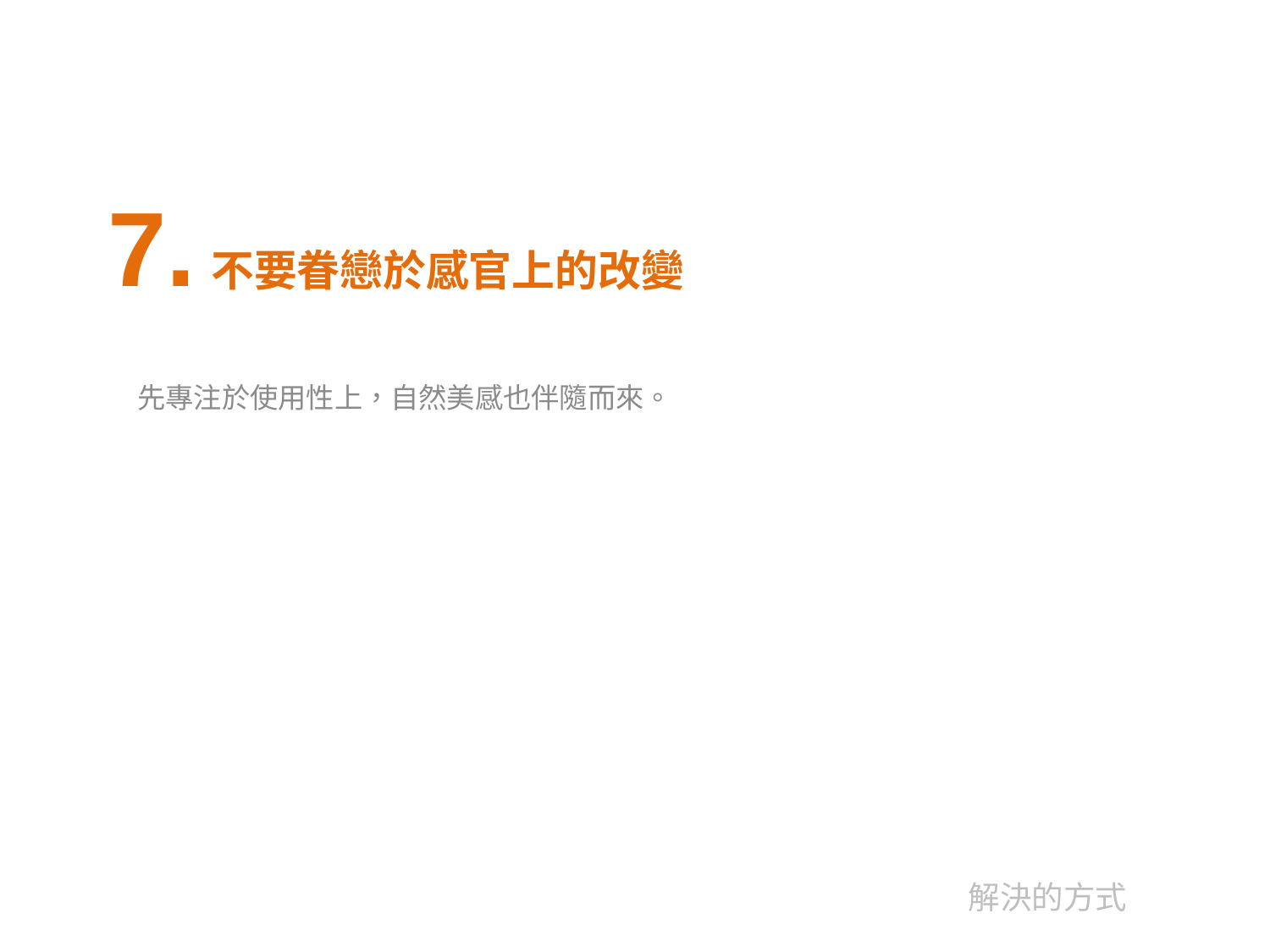

# 7.不要眷戀於感官上的改變
先專注於使用性上，自然美感也伴隨而來。
解決的方式